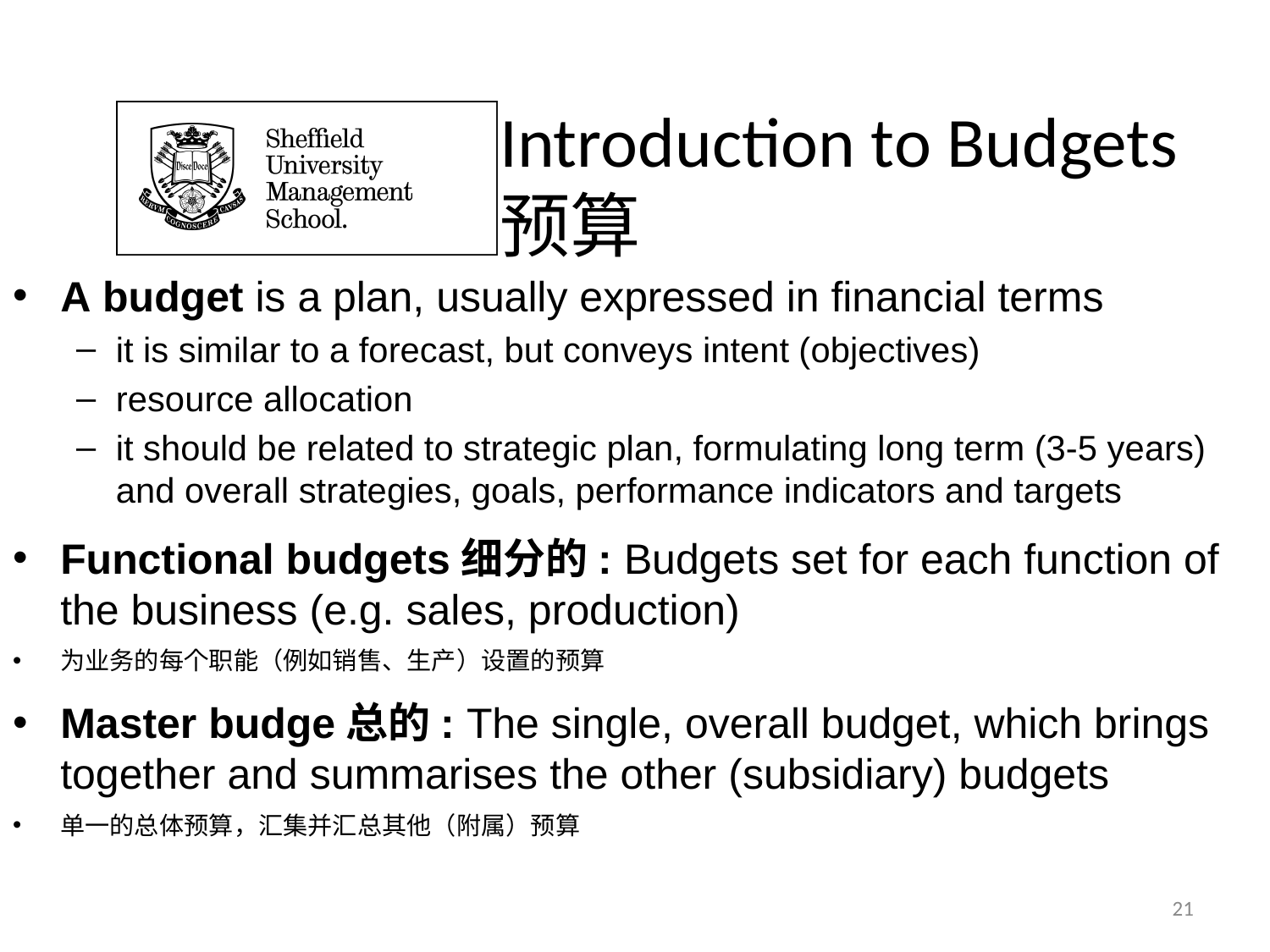

# Introduction to Budgets预算
A budget is a plan, usually expressed in financial terms
it is similar to a forecast, but conveys intent (objectives)
resource allocation
it should be related to strategic plan, formulating long term (3-5 years) and overall strategies, goals, performance indicators and targets
Functional budgets细分的: Budgets set for each function of the business (e.g. sales, production)
为业务的每个职能（例如销售、生产）设置的预算
Master budge总的: The single, overall budget, which brings together and summarises the other (subsidiary) budgets
单一的总体预算，汇集并汇总其他（附属）预算

21